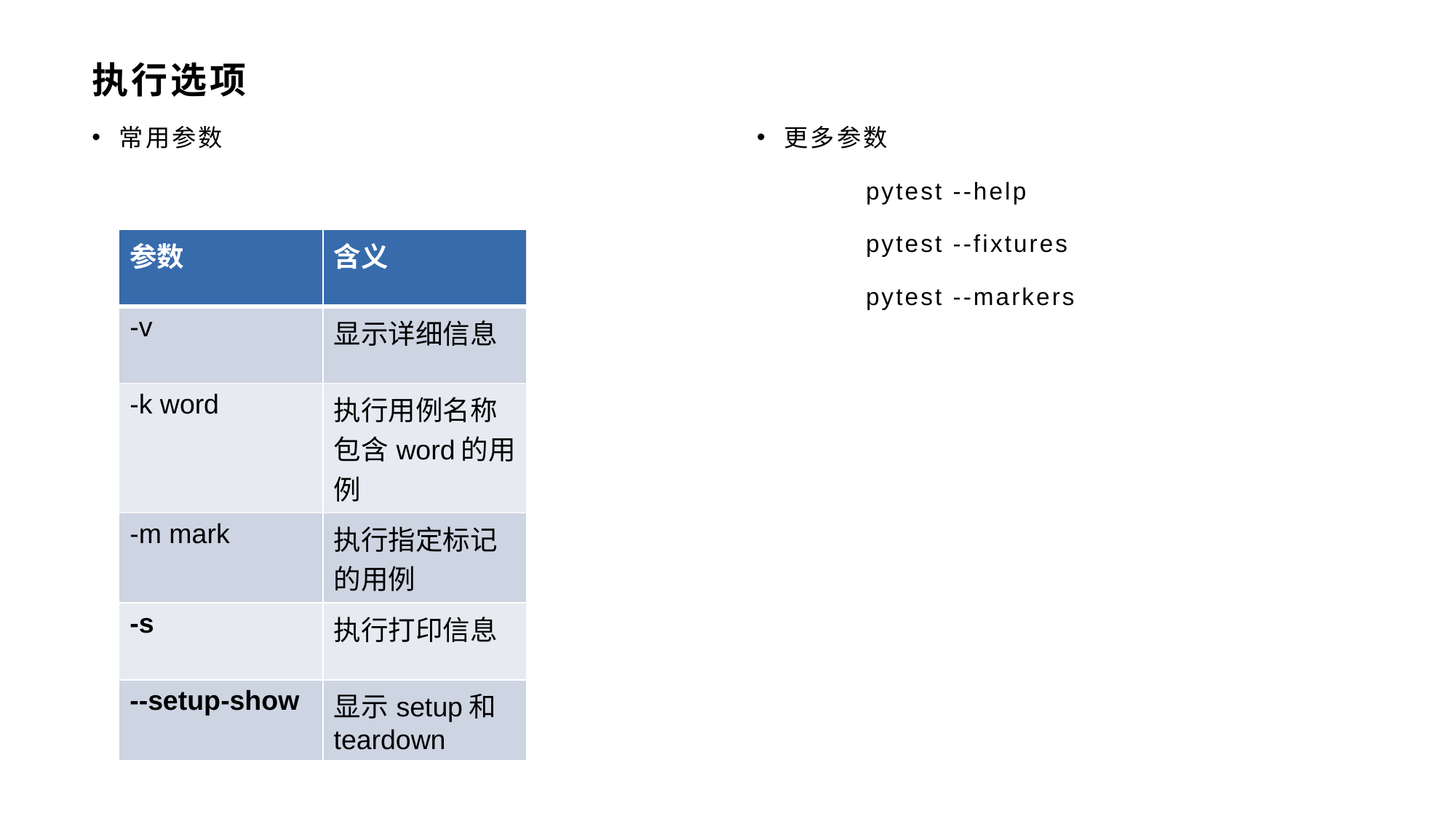

# 执行选项
常用参数
更多参数
	pytest --help
	pytest --fixtures
	pytest --markers
| 参数 | 含义 |
| --- | --- |
| -v | 显示详细信息 |
| -k word | 执行用例名称包含word的用例 |
| -m mark | 执行指定标记的用例 |
| -s | 执行打印信息 |
| --setup-show | 显示setup和teardown |